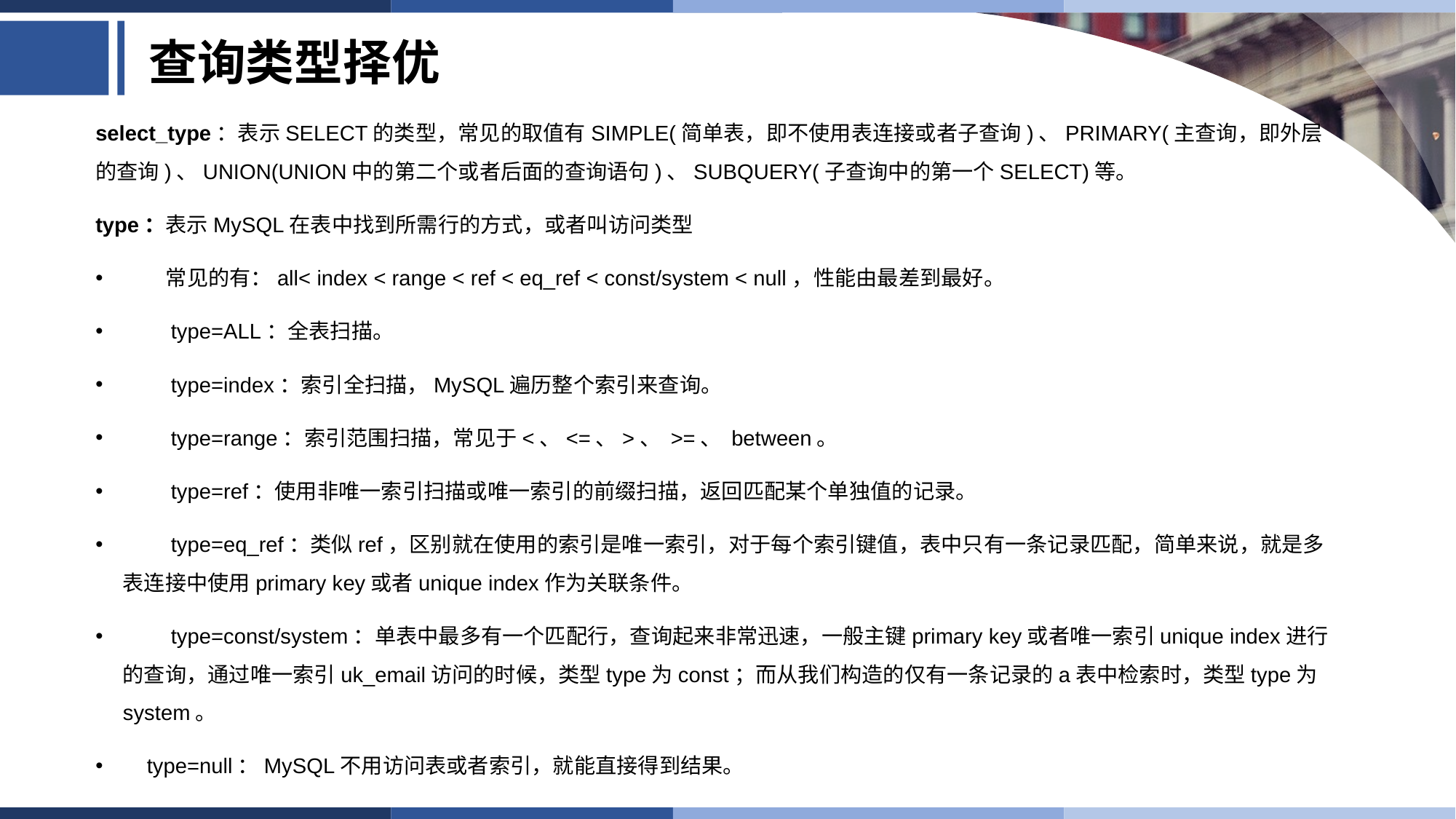

# 查询类型择优
select_type：表示SELECT的类型，常见的取值有SIMPLE(简单表，即不使用表连接或者子查询)、PRIMARY(主查询，即外层的查询)、UNION(UNION中的第二个或者后面的查询语句)、SUBQUERY(子查询中的第一个SELECT)等。
type：表示MySQL在表中找到所需行的方式，或者叫访问类型
        常见的有：all< index < range < ref < eq_ref < const/system < null，性能由最差到最好。
        type=ALL：全表扫描。
        type=index：索引全扫描，MySQL遍历整个索引来查询。
        type=range：索引范围扫描，常见于<、<=、>、 >=、 between。
        type=ref：使用非唯一索引扫描或唯一索引的前缀扫描，返回匹配某个单独值的记录。
        type=eq_ref：类似ref，区别就在使用的索引是唯一索引，对于每个索引键值，表中只有一条记录匹配，简单来说，就是多表连接中使用primary key或者unique index作为关联条件。
        type=const/system：单表中最多有一个匹配行，查询起来非常迅速，一般主键primary key或者唯一索引unique index进行的查询，通过唯一索引uk_email访问的时候，类型type为const；而从我们构造的仅有一条记录的a表中检索时，类型type为system。
    type=null：MySQL不用访问表或者索引，就能直接得到结果。